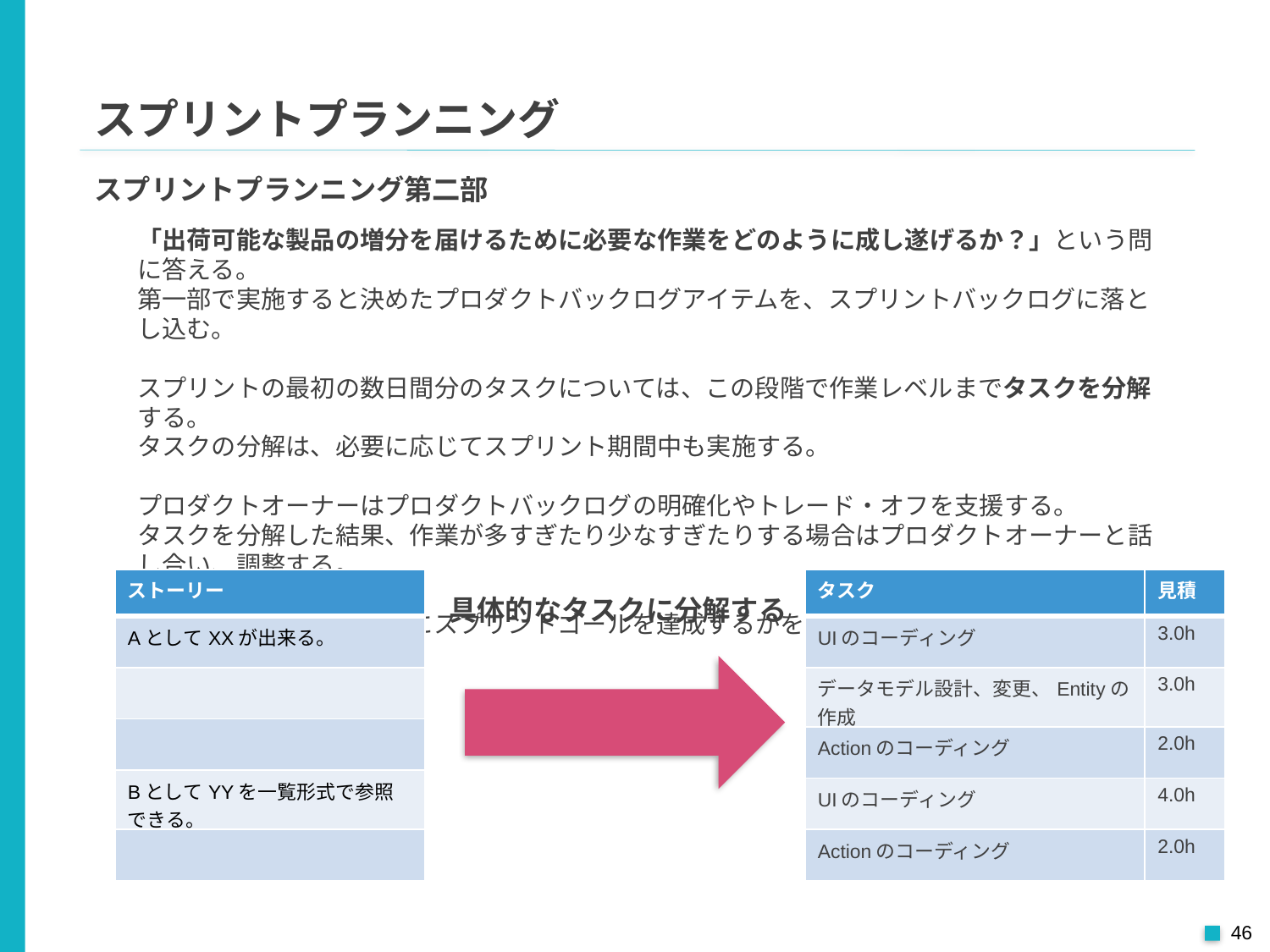

スプリントプランニング
スプリントプランニング第二部
「出荷可能な製品の増分を届けるために必要な作業をどのように成し遂げるか？」という問に答える。
第一部で実施すると決めたプロダクトバックログアイテムを、スプリントバックログに落とし込む。

スプリントの最初の数日間分のタスクについては、この段階で作業レベルまでタスクを分解する。
タスクの分解は、必要に応じてスプリント期間中も実施する。

プロダクトオーナーはプロダクトバックログの明確化やトレード・オフを支援する。
タスクを分解した結果、作業が多すぎたり少なすぎたりする場合はプロダクトオーナーと話し合い、調整する。

開発チームは、どのようにスプリントゴールを達成するかを説明できなければならない。
| ストーリー |
| --- |
| AとしてXXが出来る。 |
|  |
|  |
| BとしてYYを一覧形式で参照できる。 |
|  |
| タスク | 見積 |
| --- | --- |
| UIのコーディング | 3.0h |
| データモデル設計、変更、Entityの作成 | 3.0h |
| Actionのコーディング | 2.0h |
| UIのコーディング | 4.0h |
| Actionのコーディング | 2.0h |
具体的なタスクに分解する